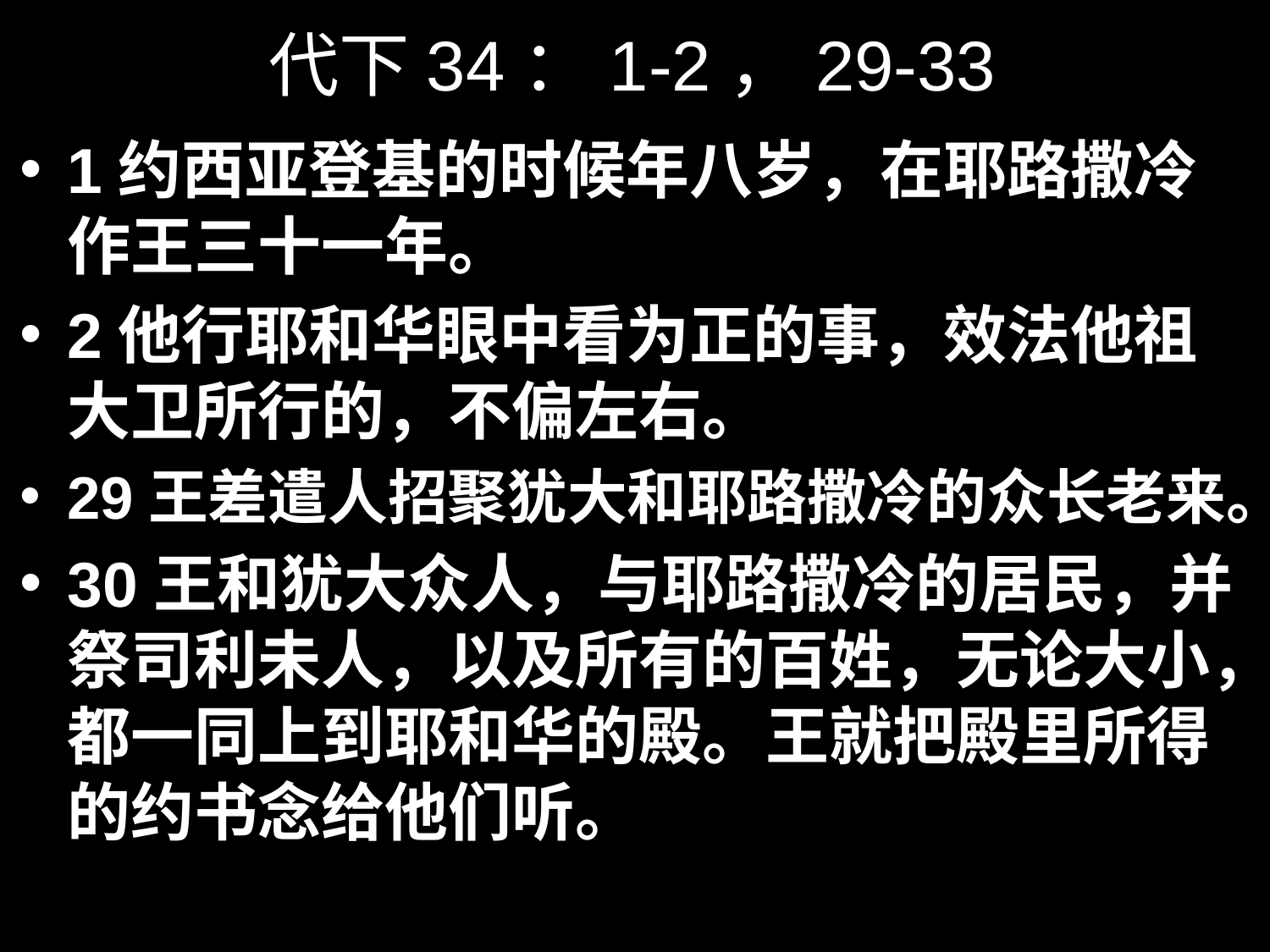

代下34：1-2，29-33
1约西亚登基的时候年八岁，在耶路撒冷作王三十一年。
2他行耶和华眼中看为正的事，效法他祖大卫所行的，不偏左右。
29王差遣人招聚犹大和耶路撒冷的众长老来。
30王和犹大众人，与耶路撒冷的居民，并祭司利未人，以及所有的百姓，无论大小，都一同上到耶和华的殿。王就把殿里所得的约书念给他们听。
2